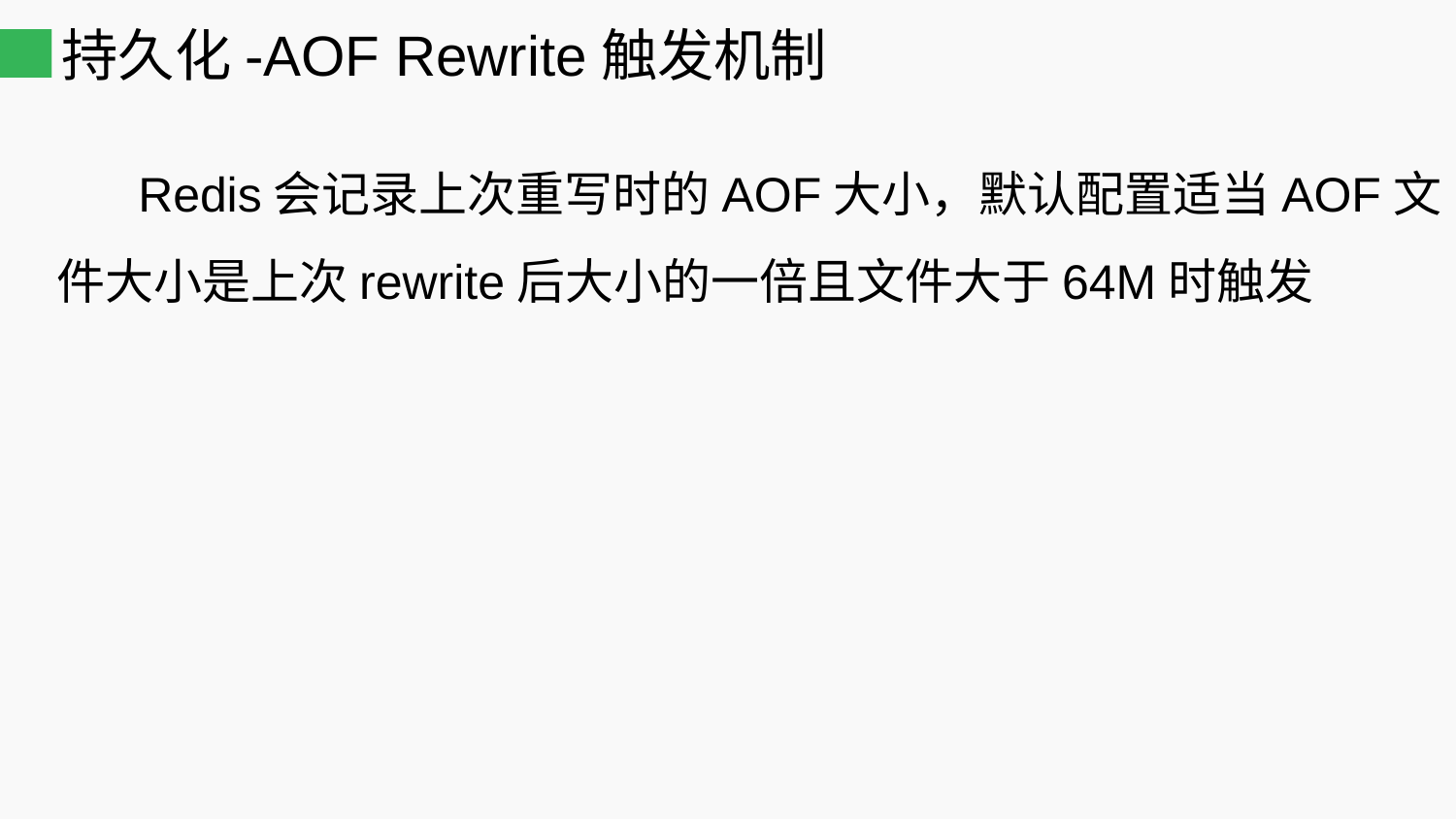

# 持久化-AOF Rewrite触发机制
      Redis会记录上次重写时的AOF大小，默认配置适当AOF文件大小是上次rewrite后大小的一倍且文件大于64M时触发